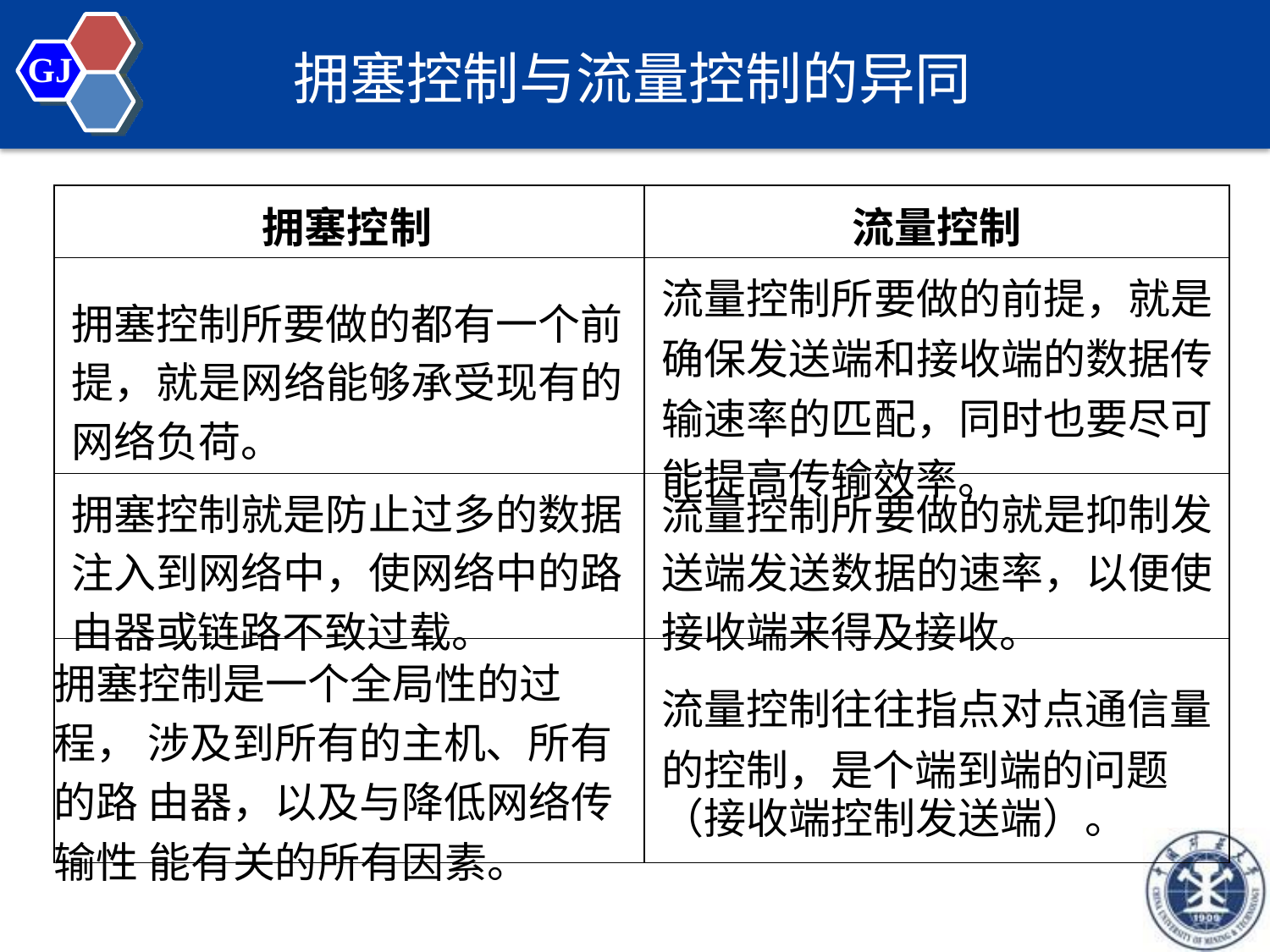

# 拥塞控制与流量控制的异同
GJ
| 拥塞控制 | 流量控制 |
| --- | --- |
| 拥塞控制所要做的都有一个前 提，就是网络能够承受现有的 网络负荷。 | 流量控制所要做的前提，就是 确保发送端和接收端的数据传 输速率的匹配，同时也要尽可 能提高传输效率。 |
| 拥塞控制就是防止过多的数据 注入到网络中，使网络中的路 由器或链路不致过载。 | 流量控制所要做的就是抑制发 送端发送数据的速率，以便使 接收端来得及接收。 |
| 拥塞控制是一个全局性的过程， 涉及到所有的主机、所有的路 由器，以及与降低网络传输性 能有关的所有因素。 | 流量控制往往指点对点通信量 的控制，是个端到端的问题 （接收端控制发送端）。 |